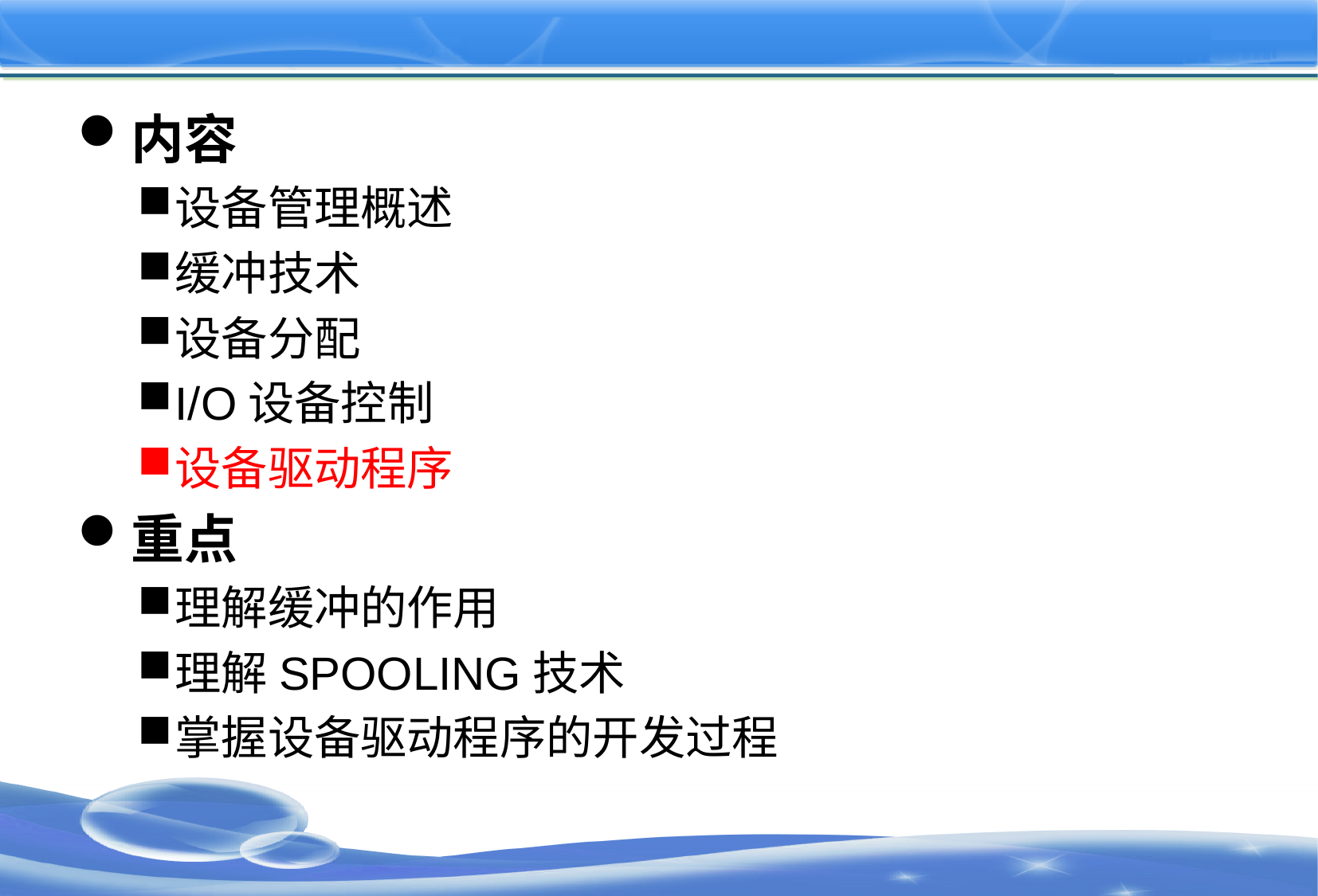

#
内容
设备管理概述
缓冲技术
设备分配
I/O设备控制
设备驱动程序
重点
理解缓冲的作用
理解SPOOLING技术
掌握设备驱动程序的开发过程